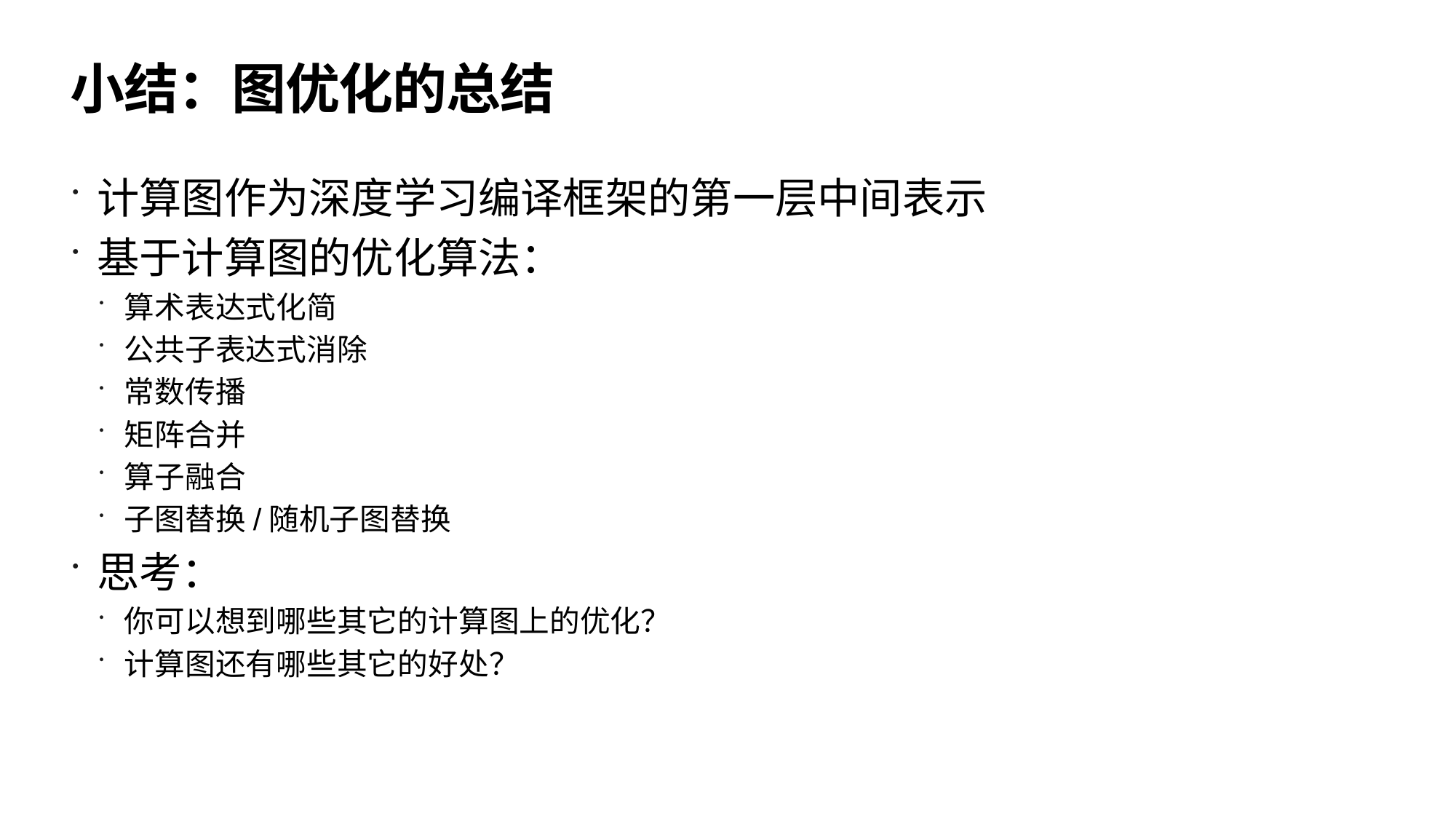

17
# 小结：图优化的总结
计算图作为深度学习编译框架的第一层中间表示
基于计算图的优化算法：
算术表达式化简
公共子表达式消除
常数传播
矩阵合并
算子融合
子图替换/随机子图替换
思考：
你可以想到哪些其它的计算图上的优化？
计算图还有哪些其它的好处？